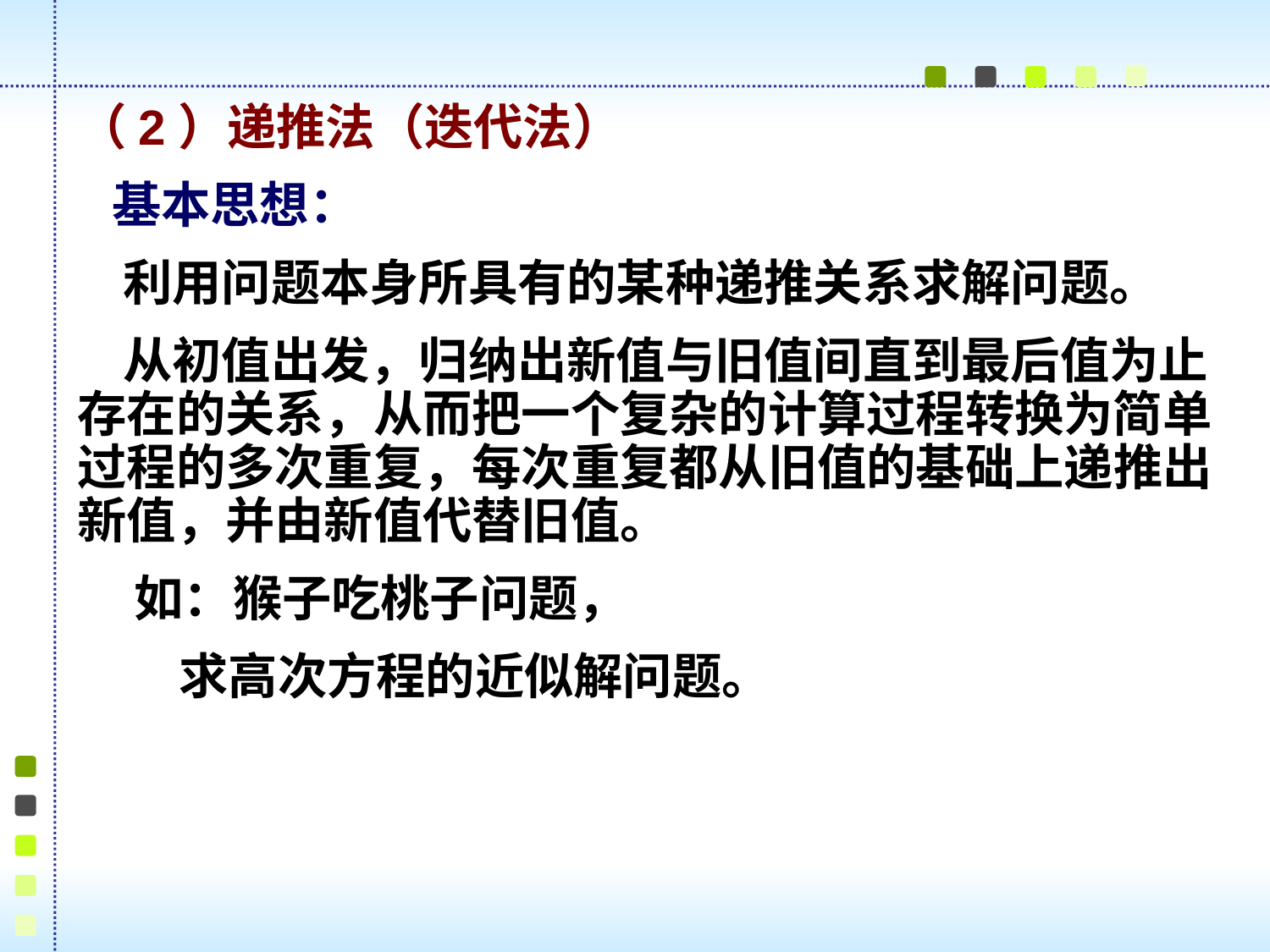

（2）递推法（迭代法）
  基本思想：
   利用问题本身所具有的某种递推关系求解问题。
   从初值出发，归纳出新值与旧值间直到最后值为止存在的关系，从而把一个复杂的计算过程转换为简单过程的多次重复，每次重复都从旧值的基础上递推出新值，并由新值代替旧值。
    如：猴子吃桃子问题，
        求高次方程的近似解问题。